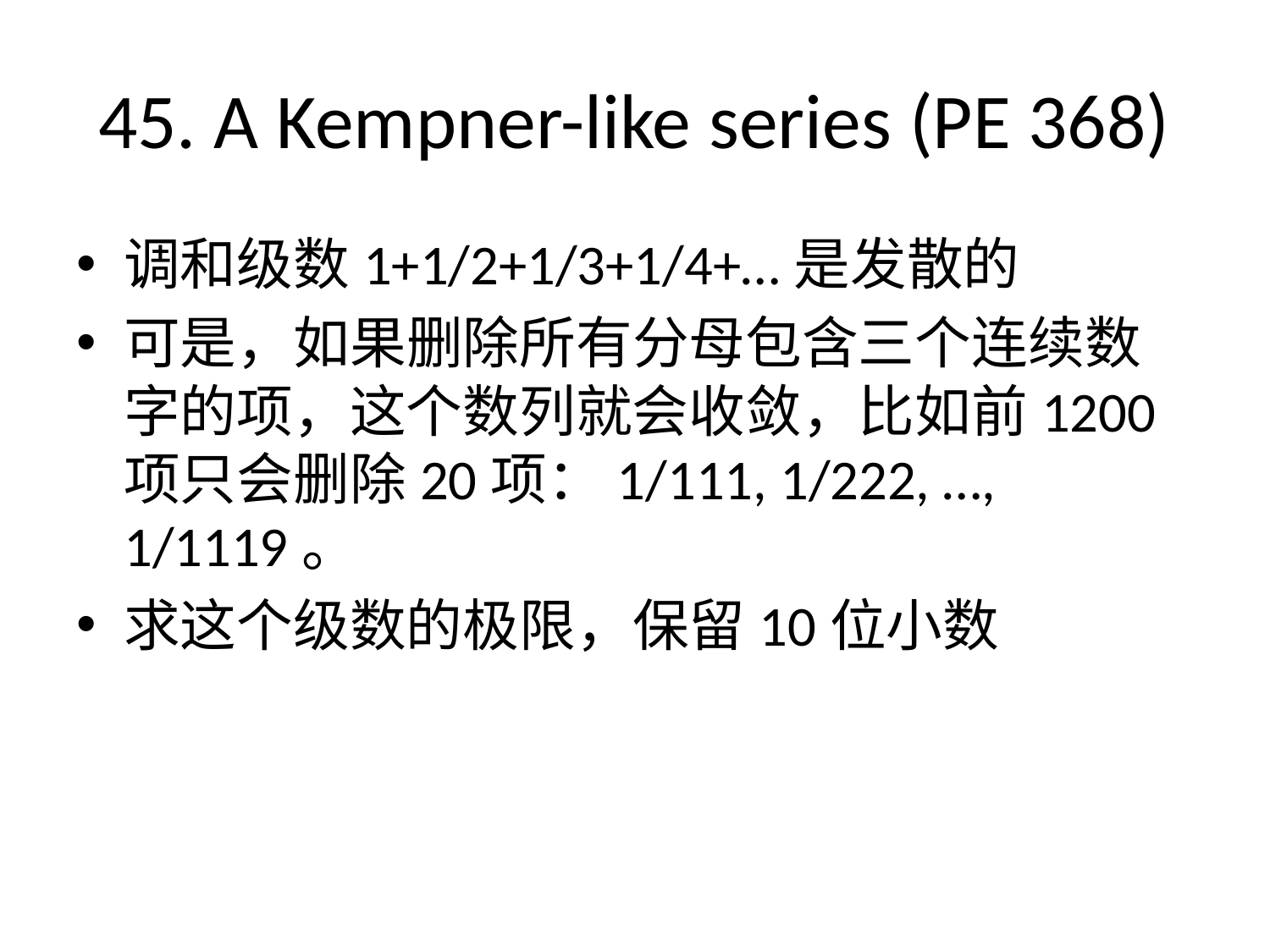

# 45. A Kempner-like series (PE 368)
调和级数1+1/2+1/3+1/4+…是发散的
可是，如果删除所有分母包含三个连续数字的项，这个数列就会收敛，比如前1200项只会删除20项：1/111, 1/222, …, 1/1119。
求这个级数的极限，保留10位小数